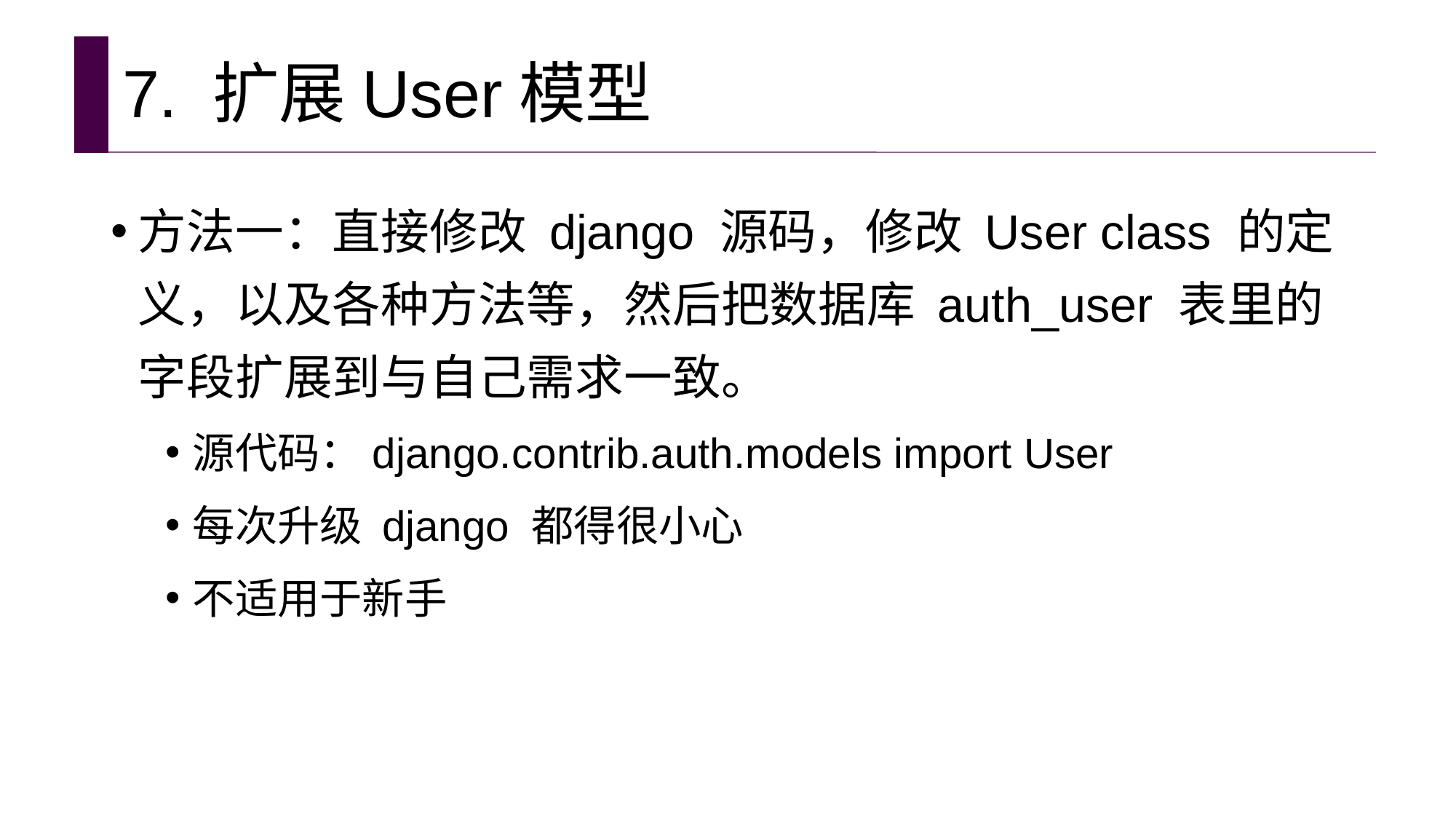

# 7. 扩展User模型
方法一：直接修改 django 源码，修改 User class 的定义，以及各种方法等，然后把数据库 auth_user 表里的字段扩展到与自己需求一致。
源代码：django.contrib.auth.models import User
每次升级 django 都得很小心
不适用于新手